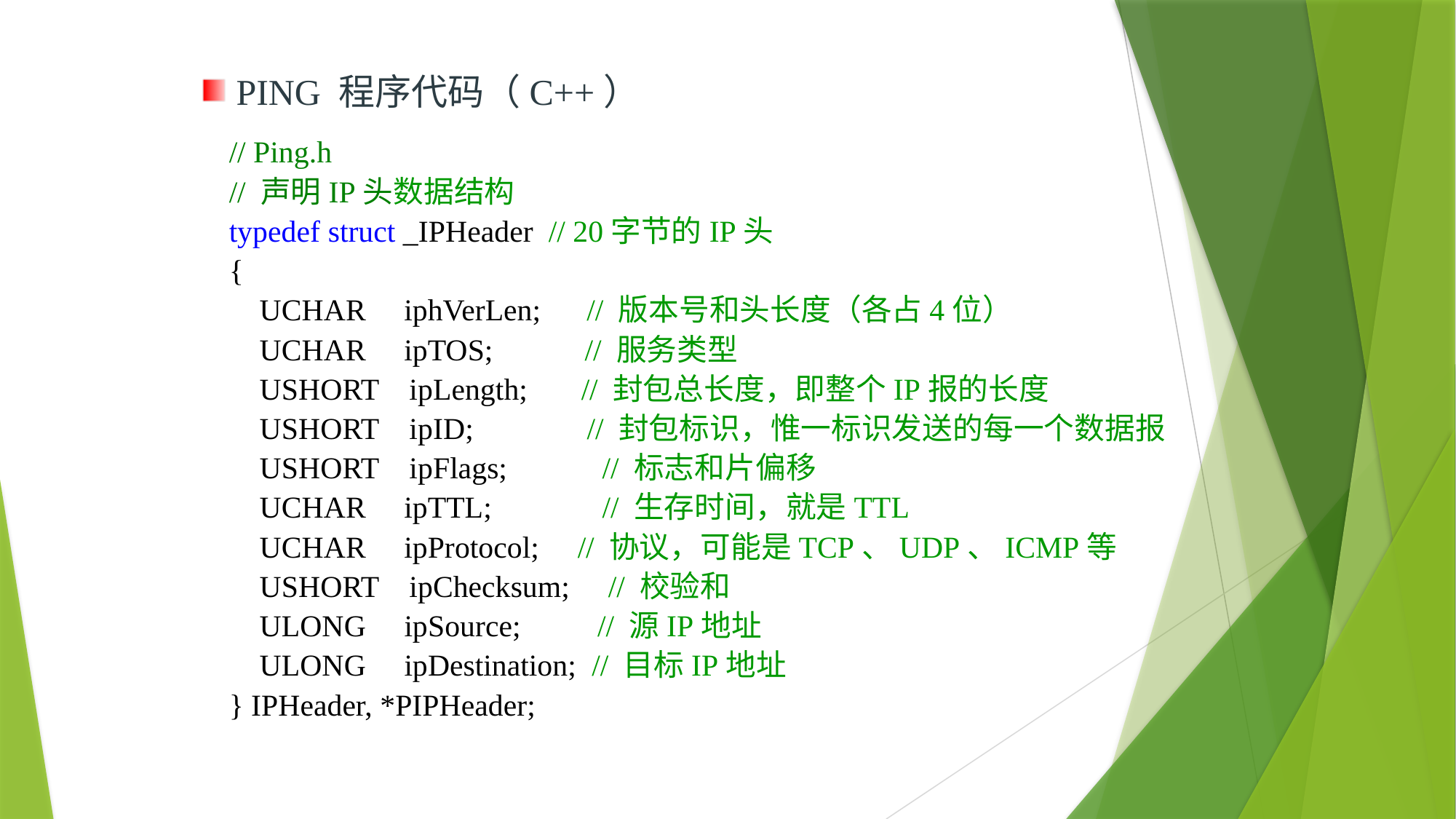

PING 程序代码（C++）
// Ping.h
// 声明IP头数据结构
typedef struct _IPHeader  // 20字节的IP头
{
    UCHAR     iphVerLen;      // 版本号和头长度（各占4位）
    UCHAR     ipTOS;            // 服务类型
    USHORT    ipLength;       // 封包总长度，即整个IP报的长度
    USHORT    ipID;	    // 封包标识，惟一标识发送的每一个数据报
    USHORT    ipFlags;	      // 标志和片偏移
    UCHAR     ipTTL;	      // 生存时间，就是TTL
    UCHAR     ipProtocol;     // 协议，可能是TCP、UDP、ICMP等
    USHORT    ipChecksum;     // 校验和
    ULONG     ipSource;          // 源IP地址
    ULONG     ipDestination;  // 目标IP地址
} IPHeader, *PIPHeader;